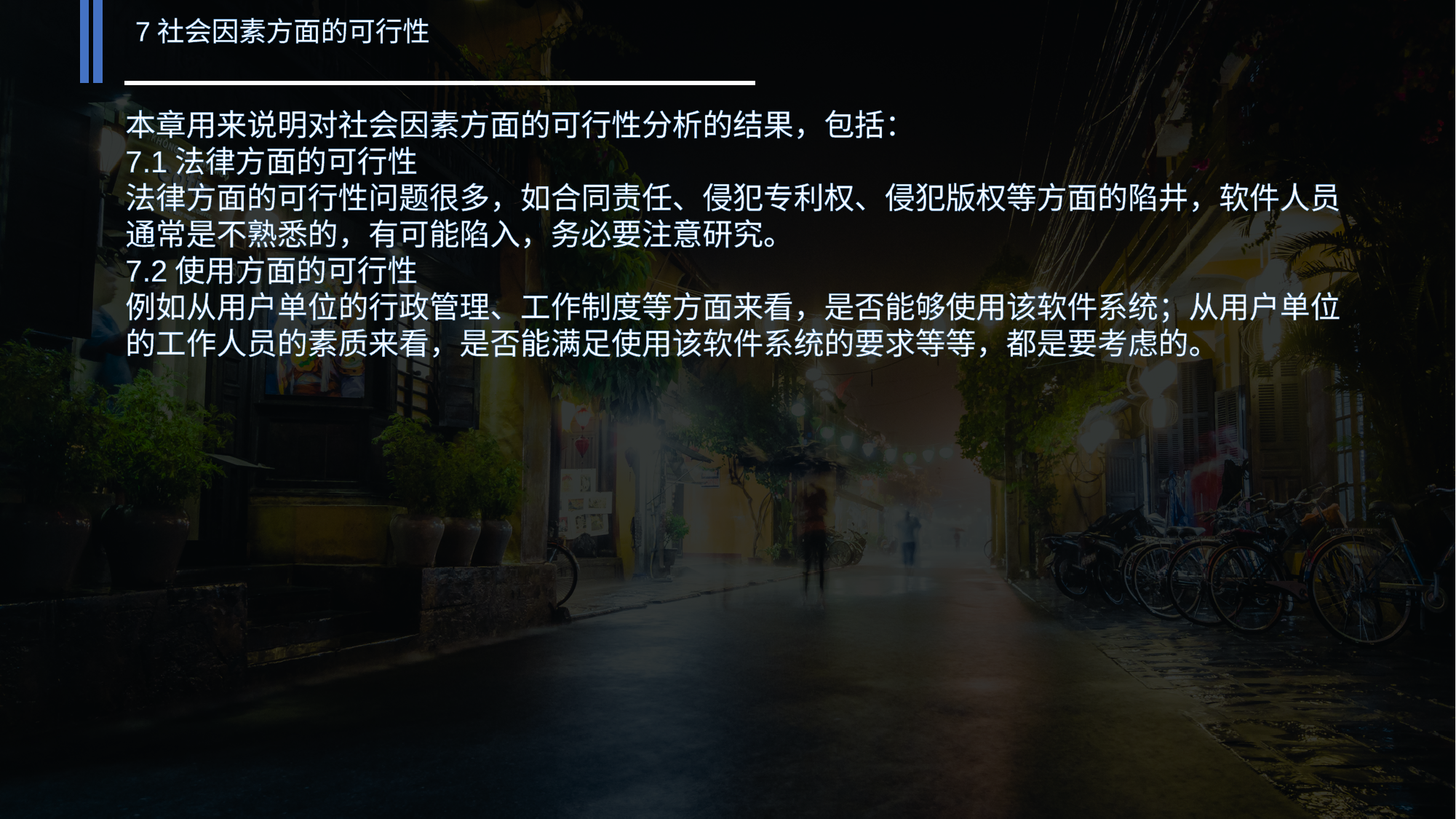

7社会因素方面的可行性
本章用来说明对社会因素方面的可行性分析的结果，包括：
7.1法律方面的可行性
法律方面的可行性问题很多，如合同责任、侵犯专利权、侵犯版权等方面的陷井，软件人员通常是不熟悉的，有可能陷入，务必要注意研究。
7.2使用方面的可行性
例如从用户单位的行政管理、工作制度等方面来看，是否能够使用该软件系统；从用户单位的工作人员的素质来看，是否能满足使用该软件系统的要求等等，都是要考虑的。